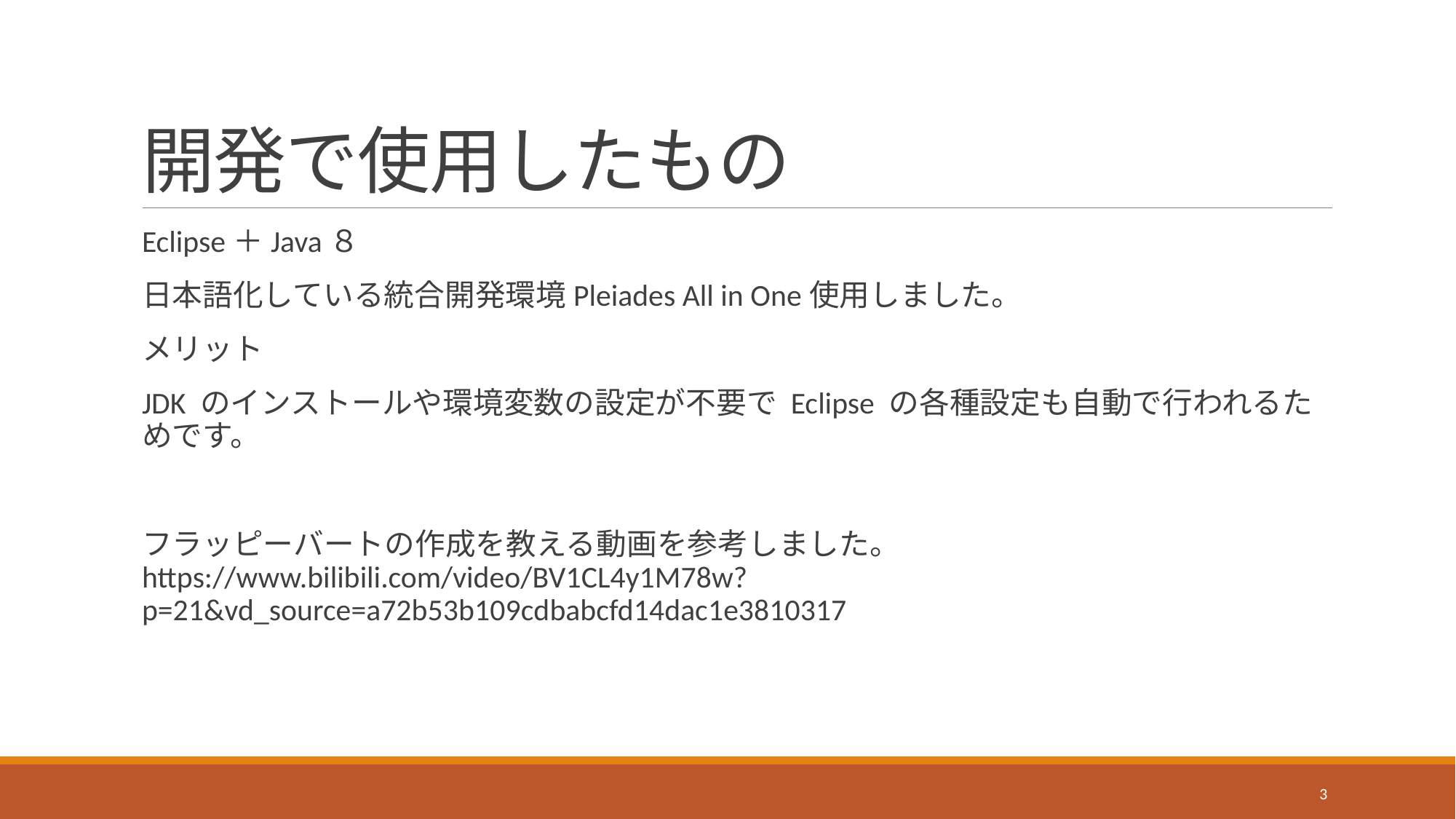

# 開発で使用したもの
Eclipse＋Java８
日本語化している統合開発環境Pleiades All in One使用しました。
メリット
JDK のインストールや環境変数の設定が不要で Eclipse の各種設定も自動で行われるためです。

フラッピーバートの作成を教える動画を参考しました。
https://www.bilibili.com/video/BV1CL4y1M78w?p=21&vd_source=a72b53b109cdbabcfd14dac1e3810317
3